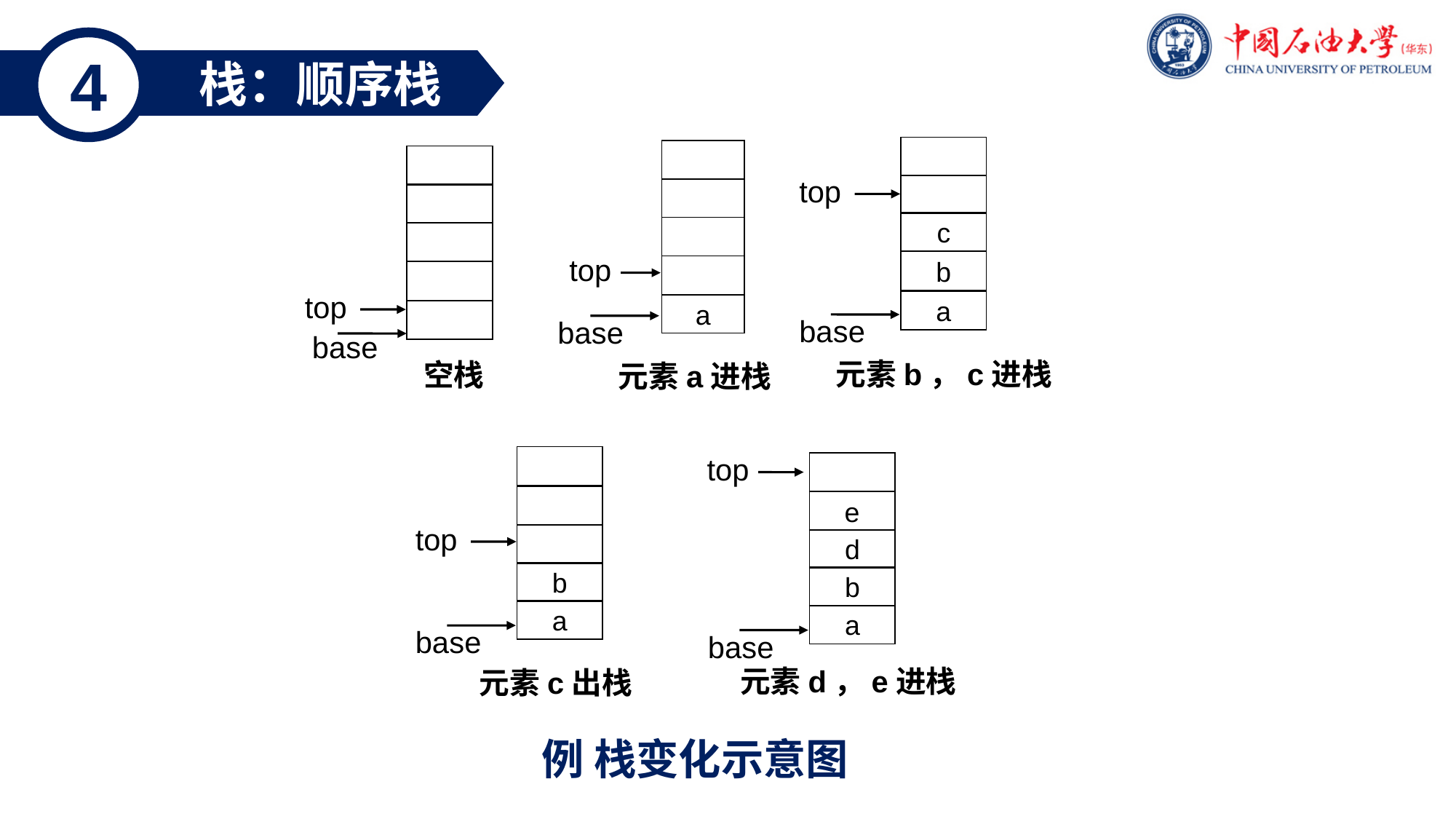

4
栈：顺序栈

top

c
b
a
base

元素b，c进栈

top

a
base

元素a进栈

top

base

空栈

top

b
a
base

元素c出栈
top

e
d
b
a
base

元素d，e进栈
例 栈变化示意图